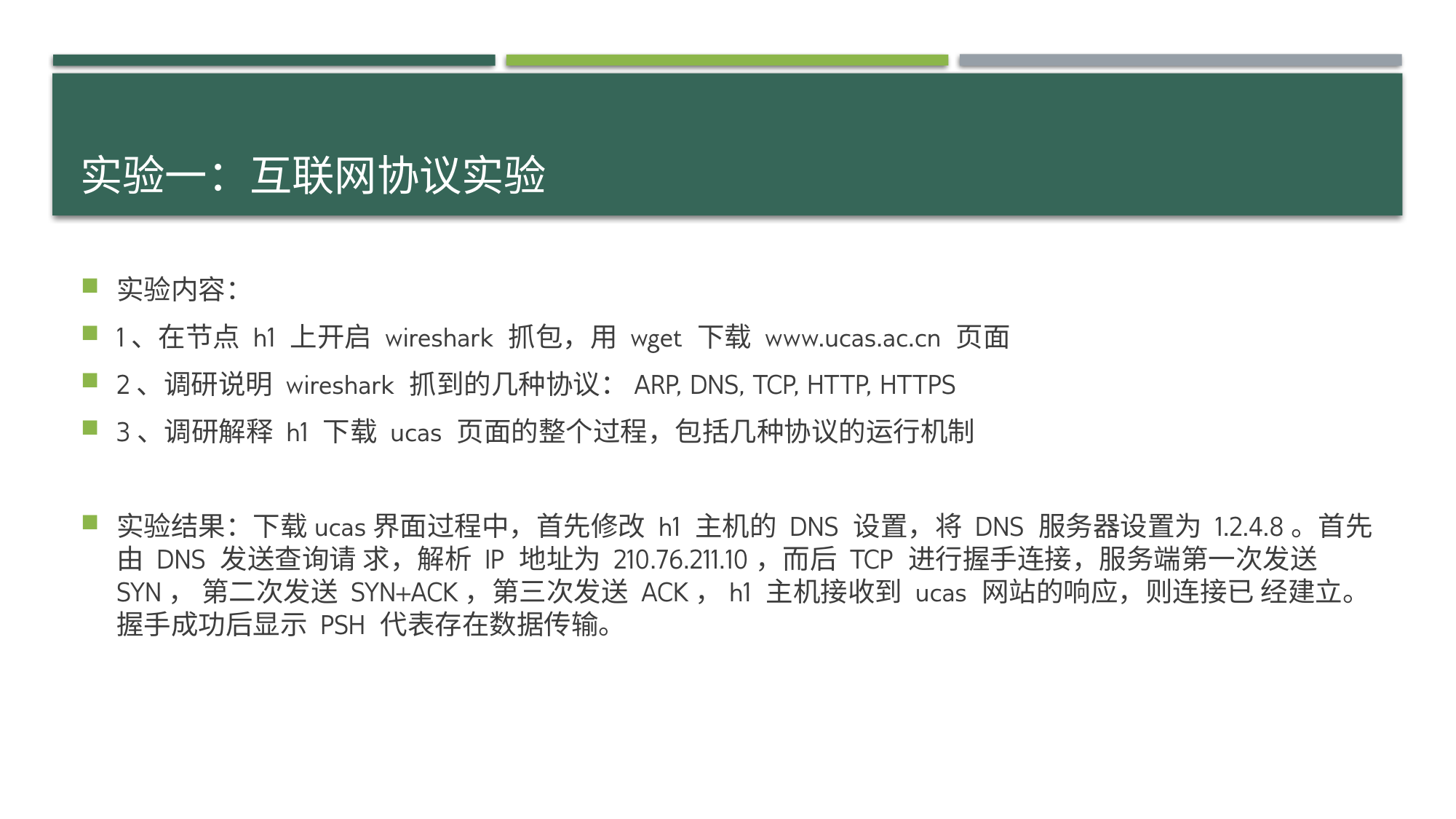

# 实验一：互联网协议实验
实验内容：
1、在节点 h1 上开启 wireshark 抓包，用 wget 下载 www.ucas.ac.cn 页面
2、调研说明 wireshark 抓到的几种协议：ARP, DNS, TCP, HTTP, HTTPS
3、调研解释 h1 下载 ucas 页面的整个过程，包括几种协议的运行机制

实验结果：下载ucas界面过程中，首先修改 h1 主机的 DNS 设置，将 DNS 服务器设置为 1.2.4.8。首先由 DNS 发送查询请 求，解析 IP 地址为 210.76.211.10，而后 TCP 进行握手连接，服务端第一次发送 SYN， 第二次发送 SYN+ACK，第三次发送 ACK，h1 主机接收到 ucas 网站的响应，则连接已 经建立。握手成功后显示 PSH 代表存在数据传输。